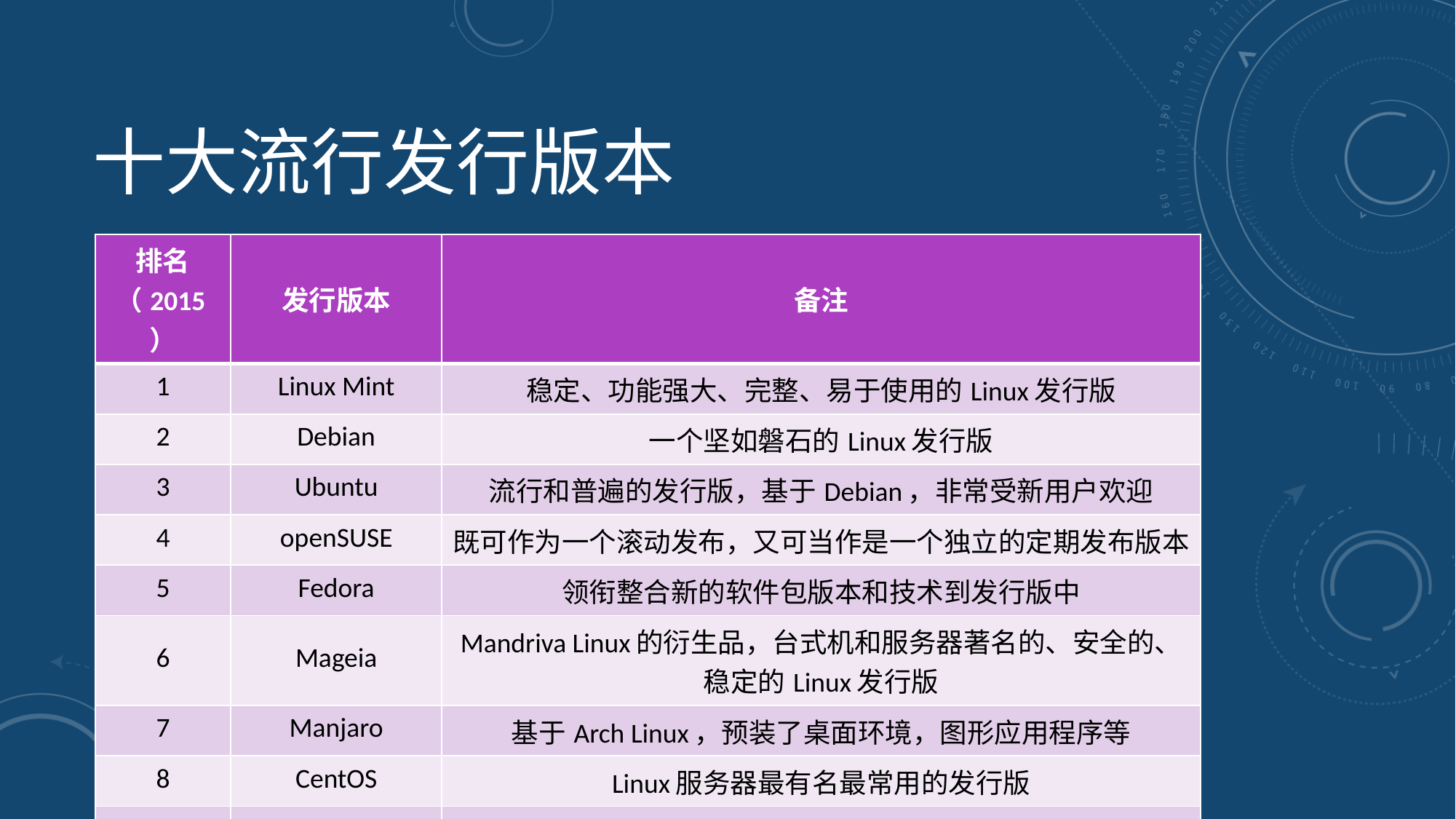

# 十大流行发行版本
| 排名（2015） | 发行版本 | 备注 |
| --- | --- | --- |
| 1 | Linux Mint | 稳定、功能强大、完整、易于使用的Linux发行版 |
| 2 | Debian | 一个坚如磐石的Linux发行版 |
| 3 | Ubuntu | 流行和普遍的发行版，基于Debian，非常受新用户欢迎 |
| 4 | openSUSE | 既可作为一个滚动发布，又可当作是一个独立的定期发布版本 |
| 5 | Fedora | 领衔整合新的软件包版本和技术到发行版中 |
| 6 | Mageia | Mandriva Linux的衍生品，台式机和服务器著名的、安全的、稳定的Linux发行版 |
| 7 | Manjaro | 基于Arch Linux，预装了桌面环境，图形应用程序等 |
| 8 | CentOS | Linux服务器最有名最常用的发行版 |
| 9 | Arch | 独立的开放源代码的发行版，遵循滚动发布模式 |
| 10 | Elementary | “Windows和OS X快速又开放的替代品”，基于Ubuntu |